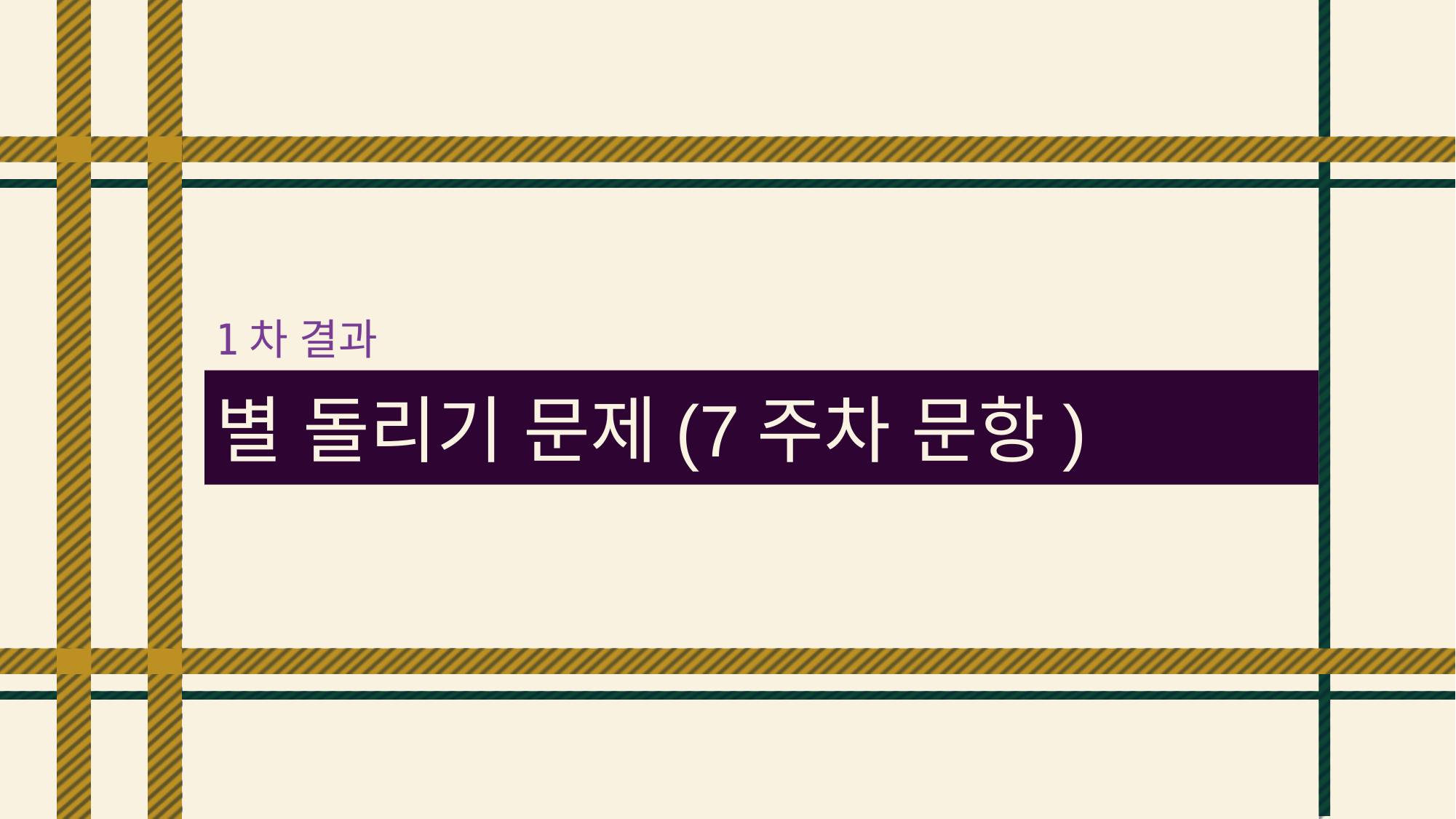

1차 결과
# 별 돌리기 문제(7주차 문항)